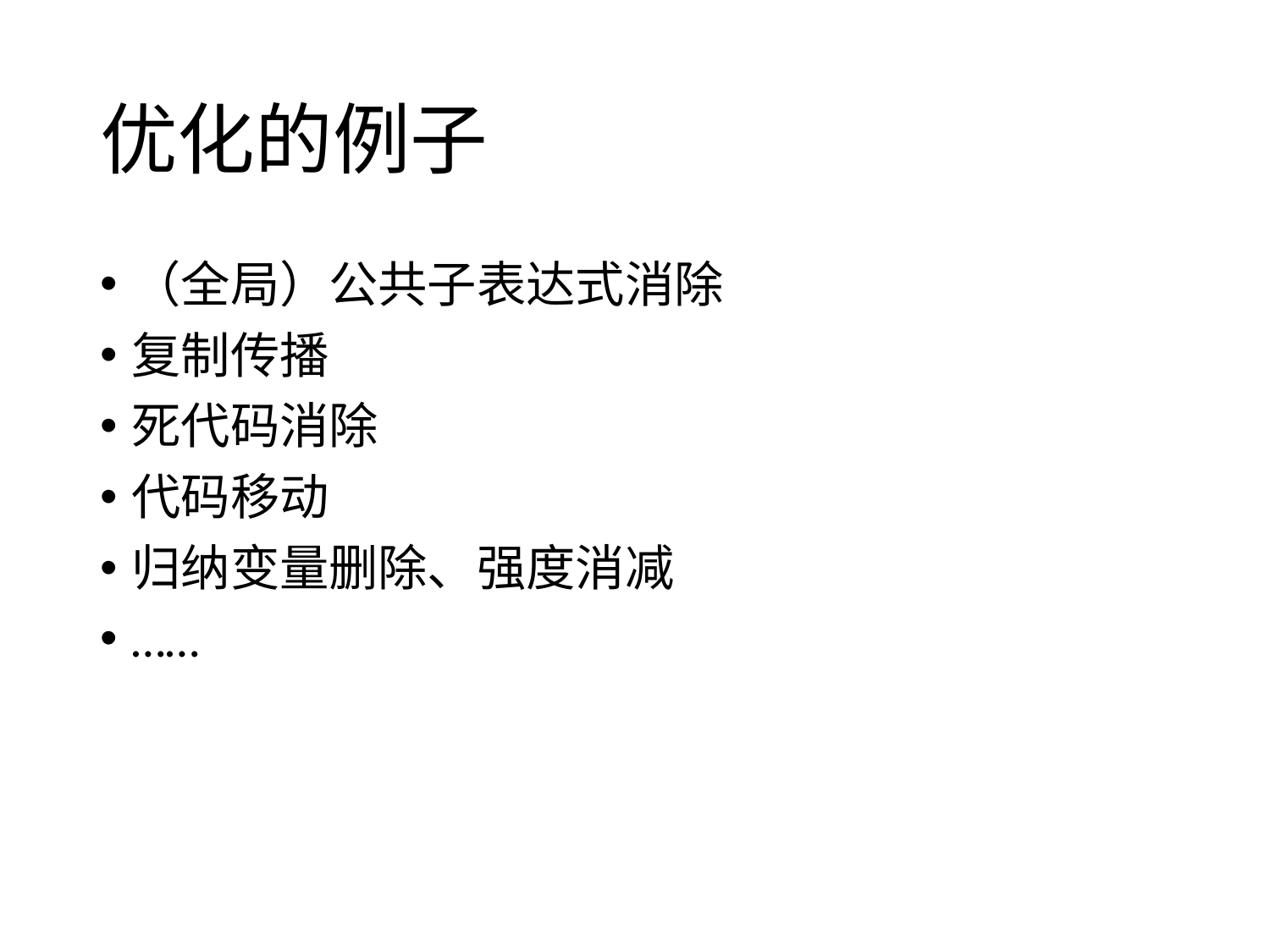

# 优化的例子
（全局）公共子表达式消除
复制传播
死代码消除
代码移动
归纳变量删除、强度消减
……